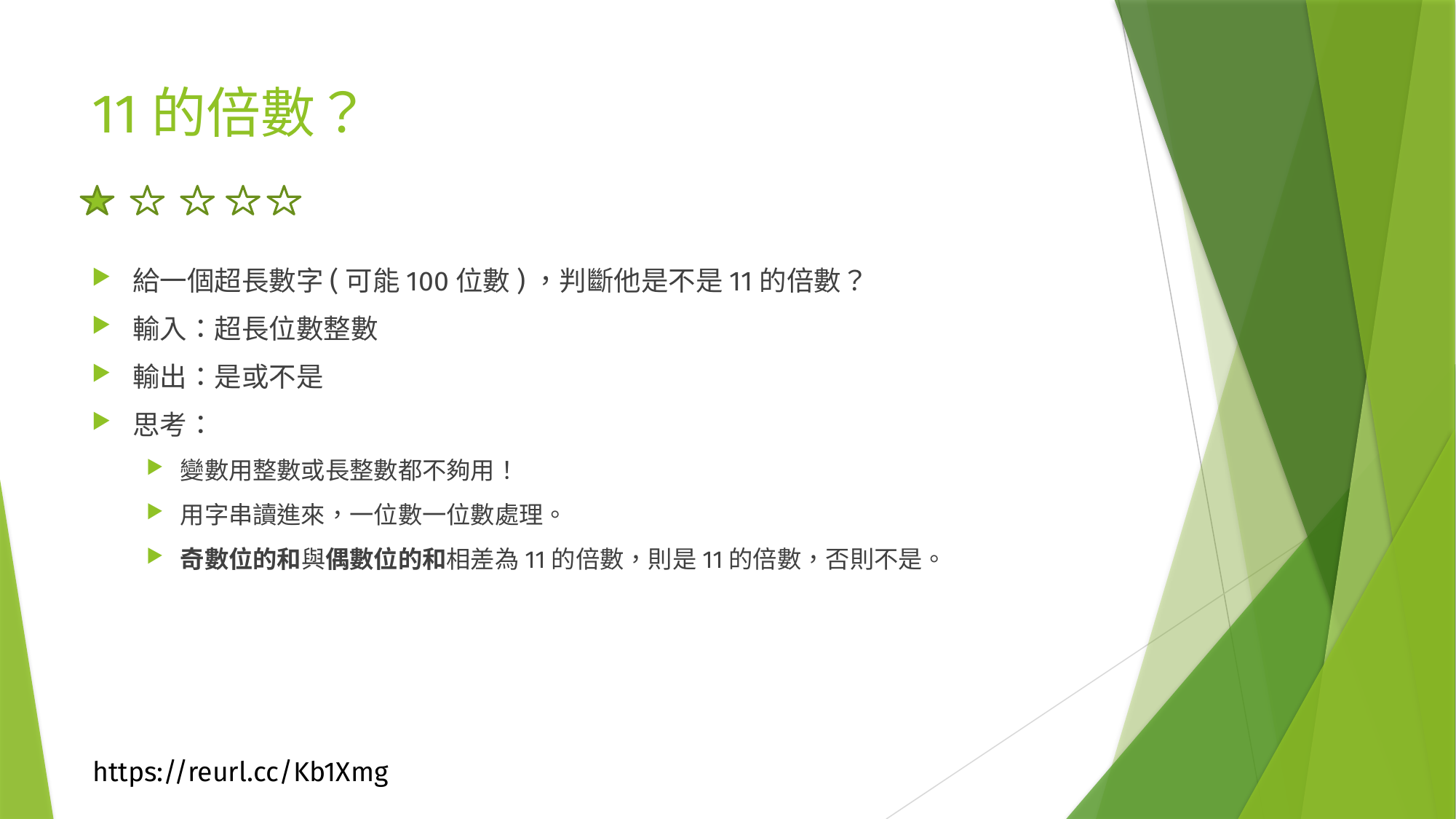

# 11的倍數？

給一個超長數字(可能100位數)，判斷他是不是11的倍數？
輸入：超長位數整數
輸出：是或不是
思考：
變數用整數或長整數都不夠用！
用字串讀進來，一位數一位數處理。
奇數位的和與偶數位的和相差為11的倍數，則是11的倍數，否則不是。